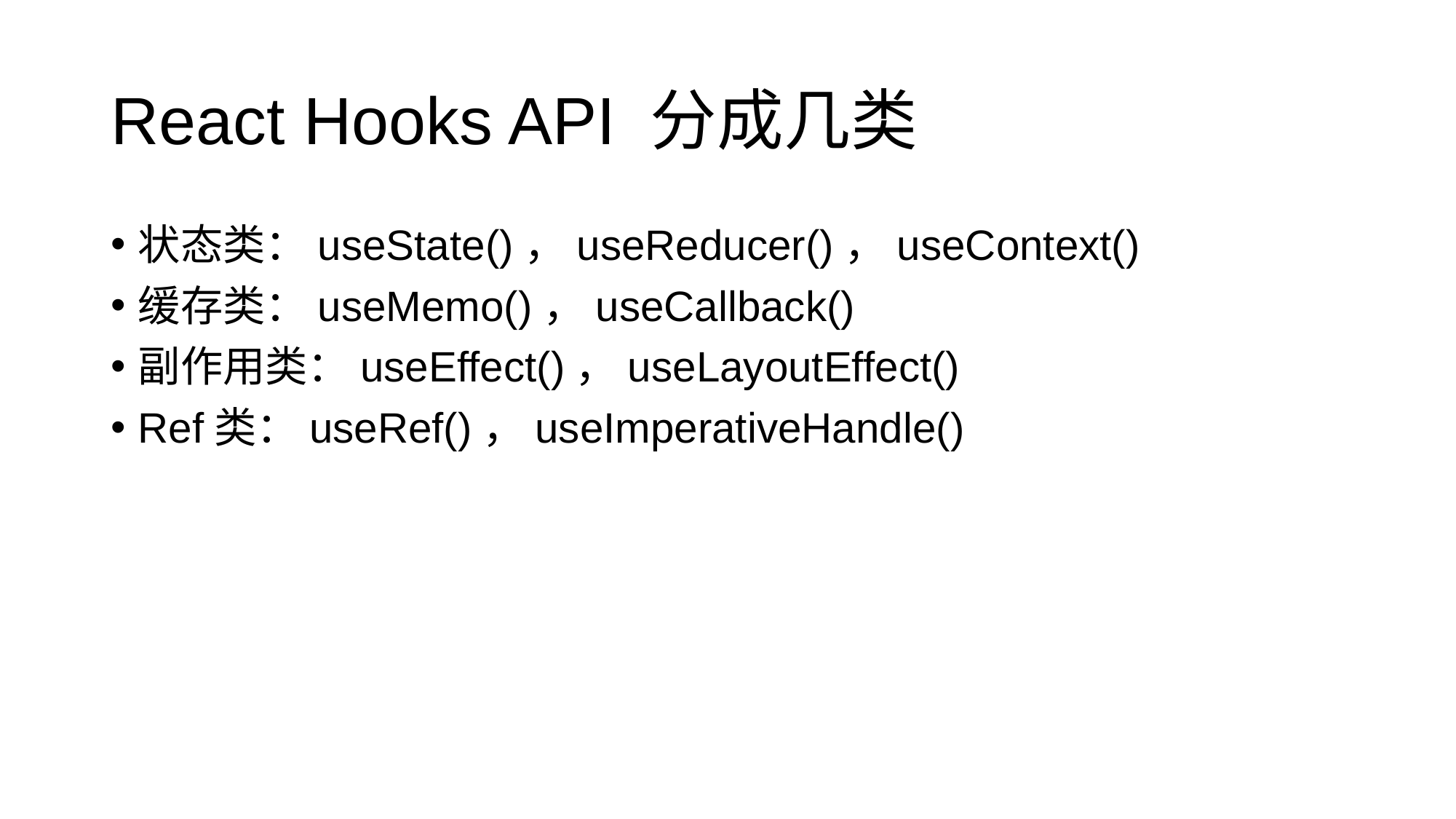

# React Hooks API 分成几类
状态类：useState()，useReducer()，useContext()
缓存类：useMemo()，useCallback()
副作用类：useEffect()，useLayoutEffect()
Ref类：useRef()，useImperativeHandle()